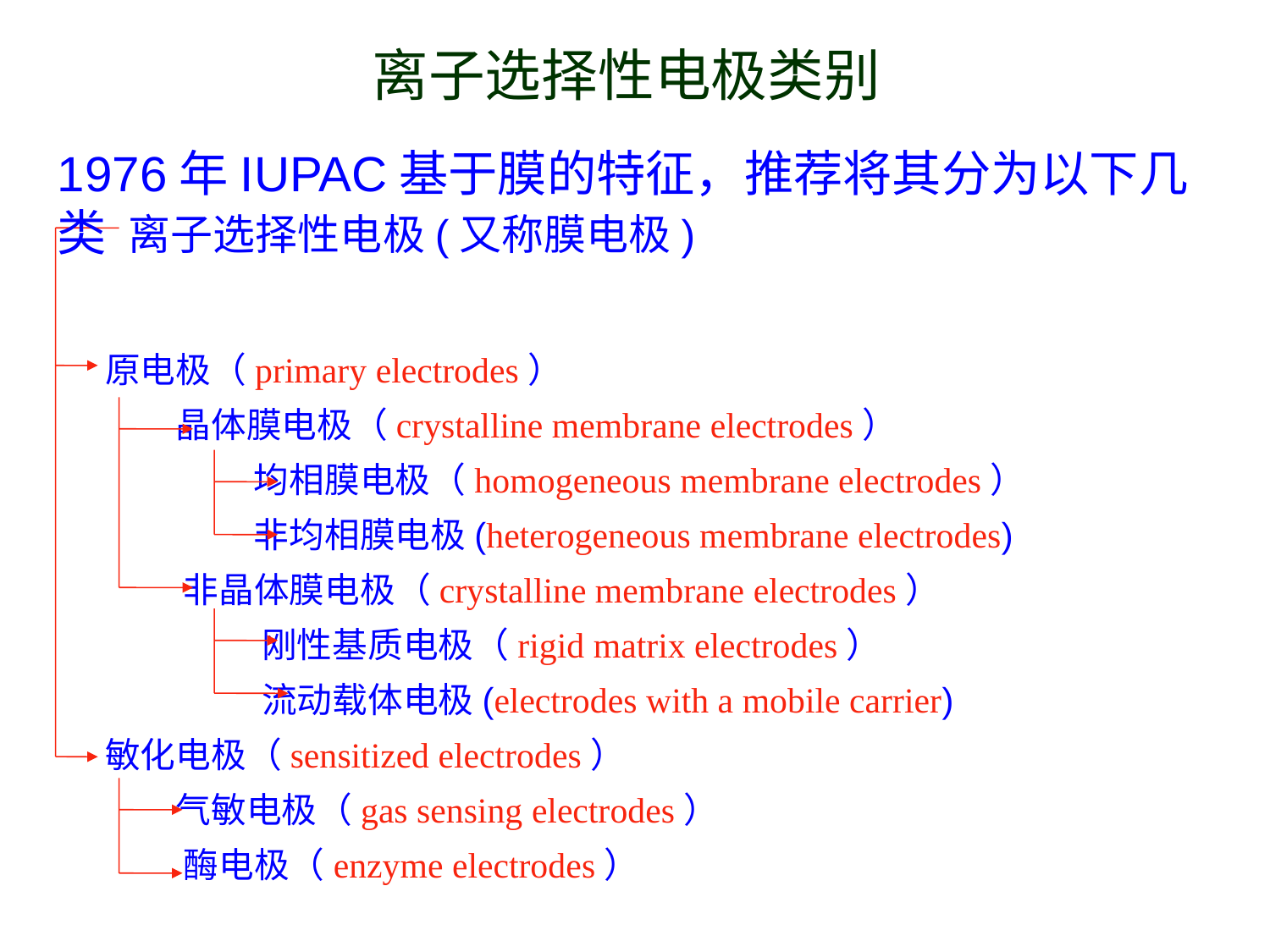

离子选择性电极类别
1976年IUPAC基于膜的特征，推荐将其分为以下几类
        离子选择性电极(又称膜电极)

     原电极（primary electrodes）
              晶体膜电极（crystalline membrane electrodes）
                        均相膜电极（homogeneous membrane electrodes）
                        非均相膜电极(heterogeneous membrane electrodes)
               非晶体膜电极（crystalline membrane electrodes）
                         刚性基质电极（rigid matrix electrodes）
                         流动载体电极(electrodes with a mobile carrier)
     敏化电极（sensitized electrodes）
              气敏电极（gas sensing electrodes）
               酶电极（enzyme electrodes）